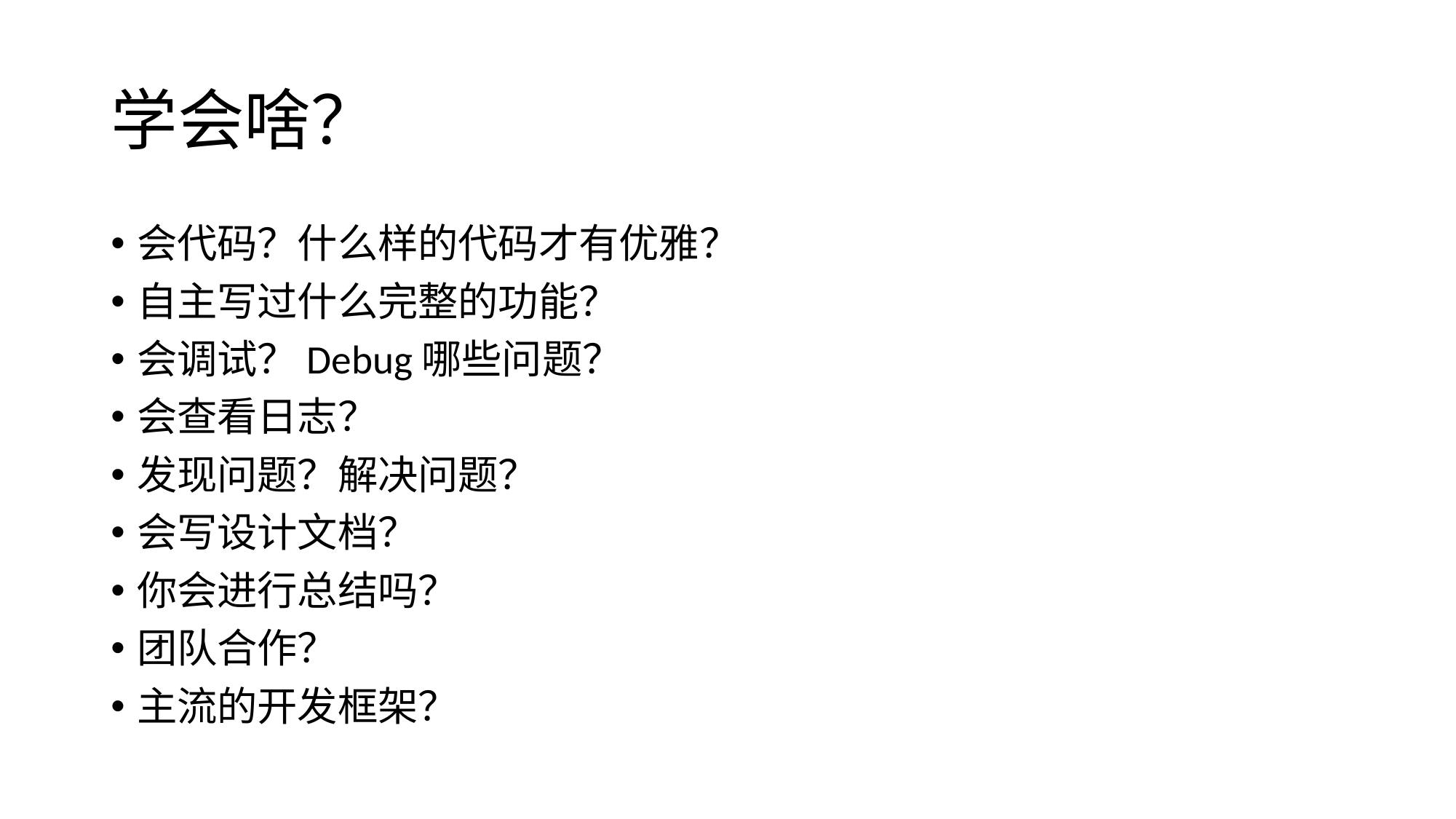

# 学会啥？
会代码？什么样的代码才有优雅？
自主写过什么完整的功能？
会调试？Debug哪些问题？
会查看日志？
发现问题？解决问题？
会写设计文档？
你会进行总结吗？
团队合作？
主流的开发框架？